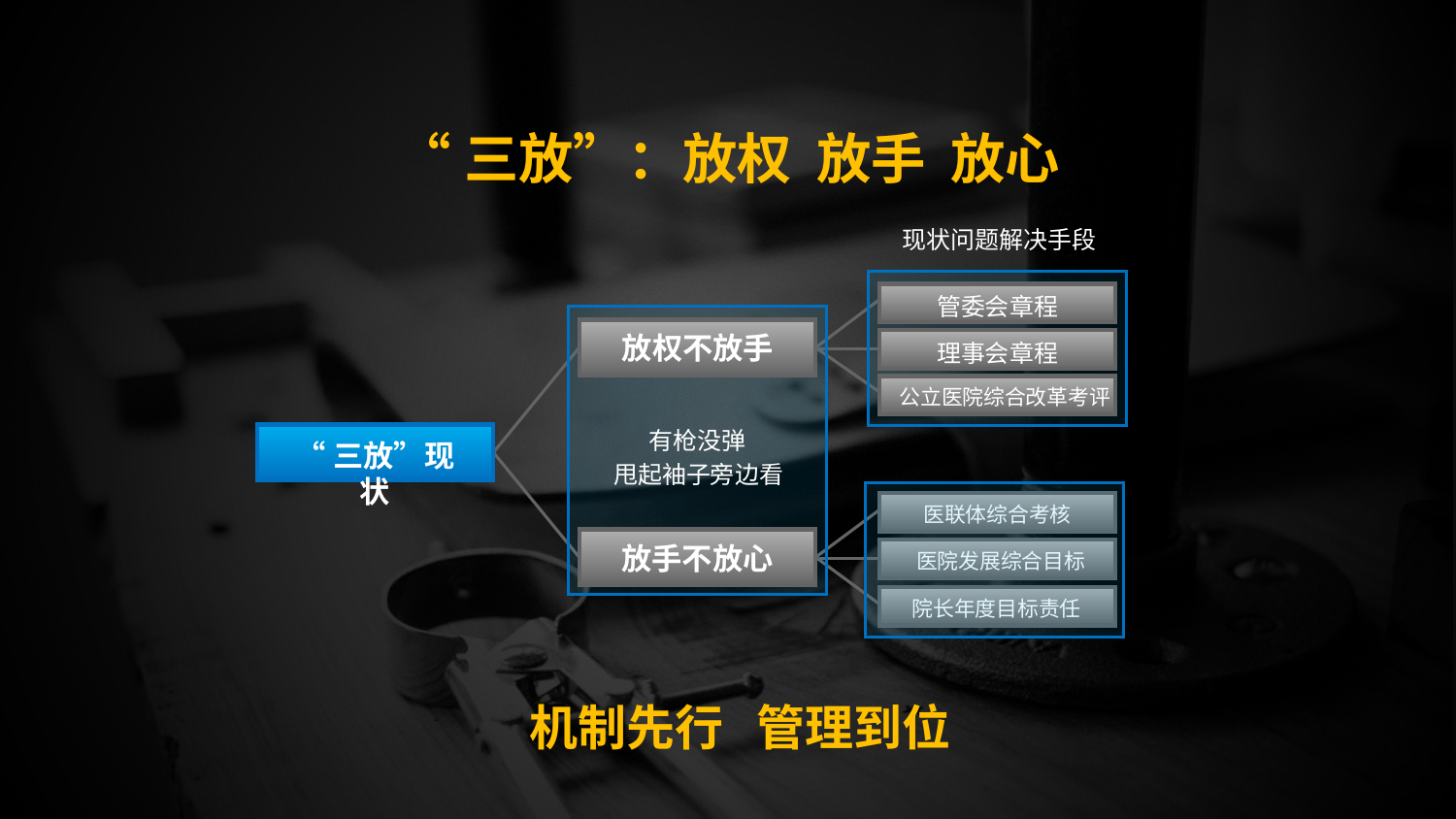

“三放”：放权  放手  放心
现状问题解决手段

管委会章程

放权不放手

理事会章程

公立医院综合改革考评
有枪没弹

“三放”现状
甩起袖子旁边看

医联体综合考核

放手不放心

医院发展综合目标

院长年度目标责任
机制先行   管理到位